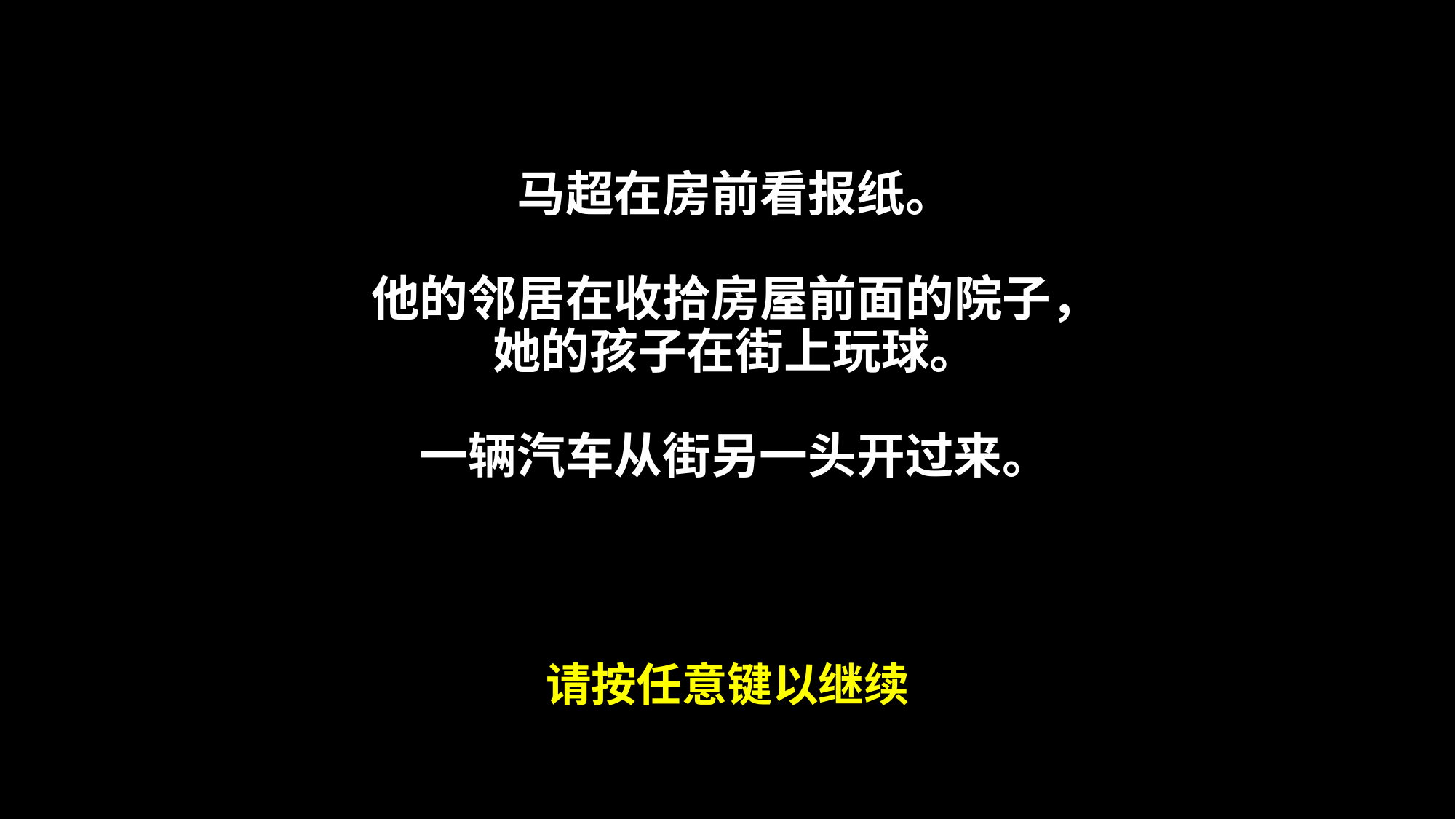

# 马超在房前看报纸。 他的邻居在收拾房屋前面的院子， 她的孩子在街上玩球。 一辆汽车从街另一头开过来。
请按任意键以继续